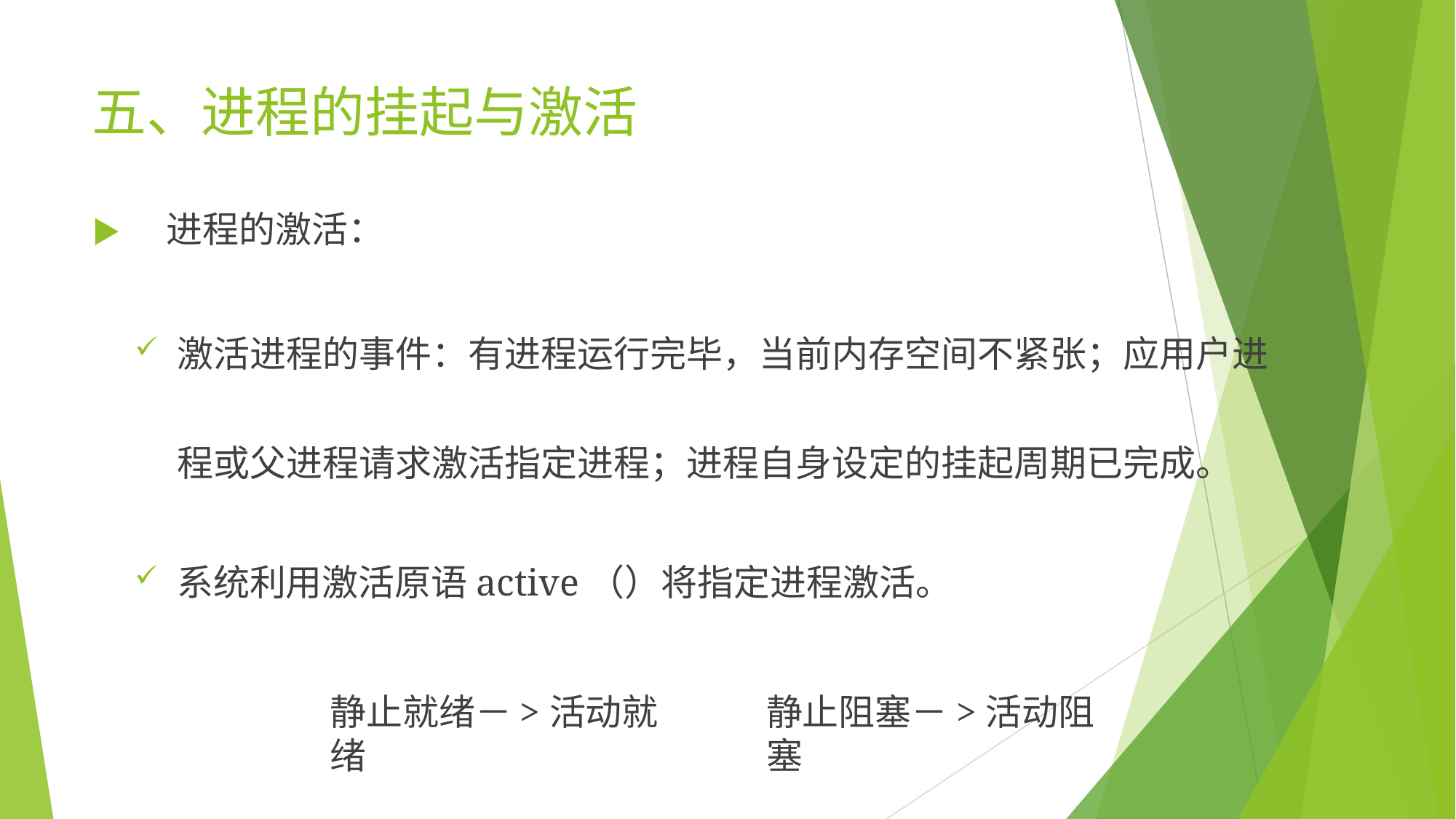

# 五、进程的挂起与激活
▶	进程的激活：
激活进程的事件：有进程运行完毕，当前内存空间不紧张；应用户进 程或父进程请求激活指定进程；进程自身设定的挂起周期已完成。

系统利用激活原语active（）将指定进程激活。
静止就绪－>活动就绪
静止阻塞－>活动阻塞